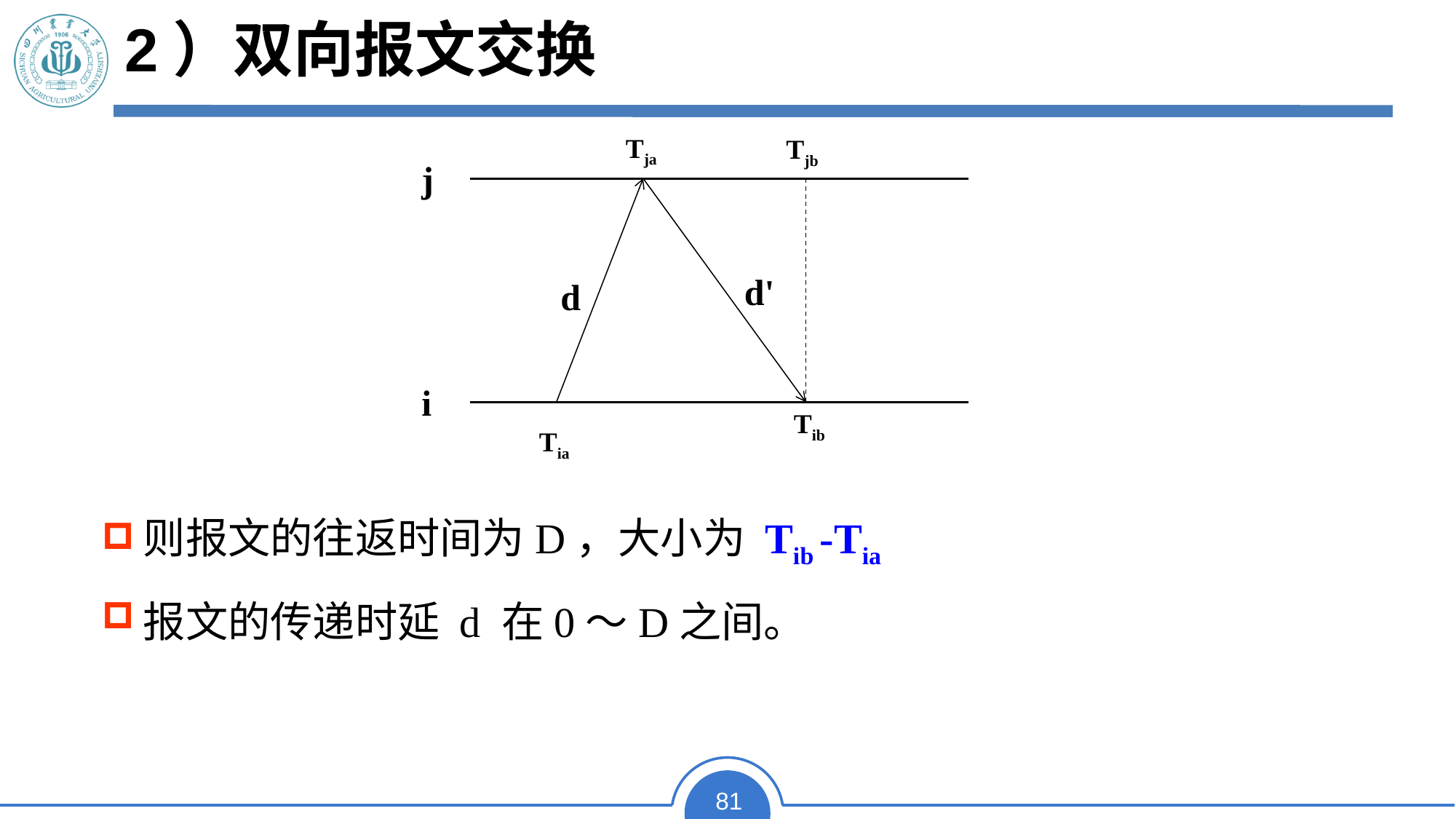

# 2）双向报文交换
Tja
Tjb
j
d'
d
i
Tib
Tia
则报文的往返时间为D，大小为 Tib -Tia
报文的传递时延 d 在0～D之间。